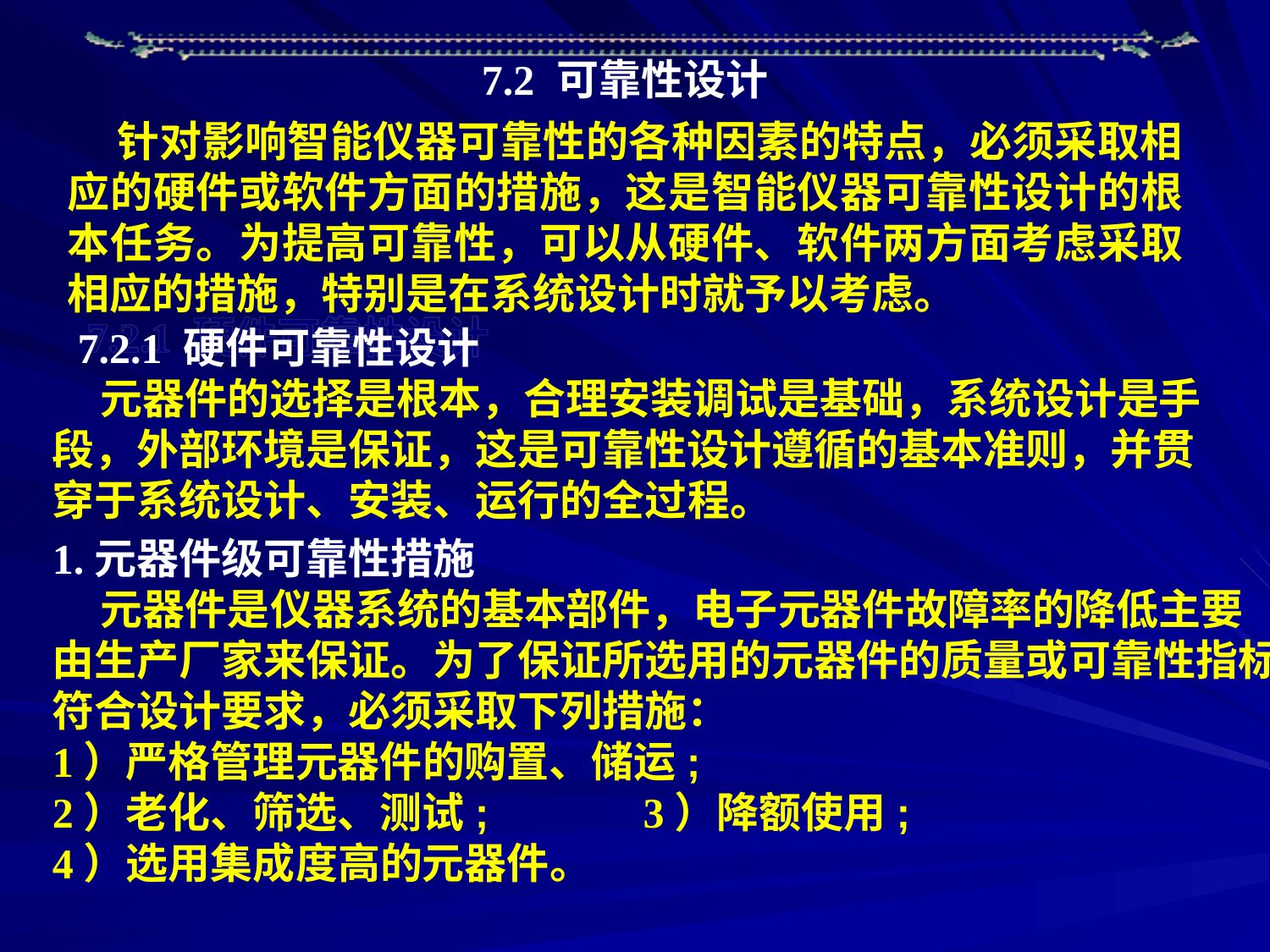

7.2 可靠性设计
    针对影响智能仪器可靠性的各种因素的特点，必须采取相应的硬件或软件方面的措施，这是智能仪器可靠性设计的根本任务。为提高可靠性，可以从硬件、软件两方面考虑采取相应的措施，特别是在系统设计时就予以考虑。
7.2.1 硬件可靠性设计
    元器件的选择是根本，合理安装调试是基础，系统设计是手段，外部环境是保证，这是可靠性设计遵循的基本准则，并贯穿于系统设计、安装、运行的全过程。
1.元器件级可靠性措施
    元器件是仪器系统的基本部件，电子元器件故障率的降低主要由生产厂家来保证。为了保证所选用的元器件的质量或可靠性指标符合设计要求，必须采取下列措施：
1）严格管理元器件的购置、储运;
2）老化、筛选、测试;             3）降额使用;
4）选用集成度高的元器件。